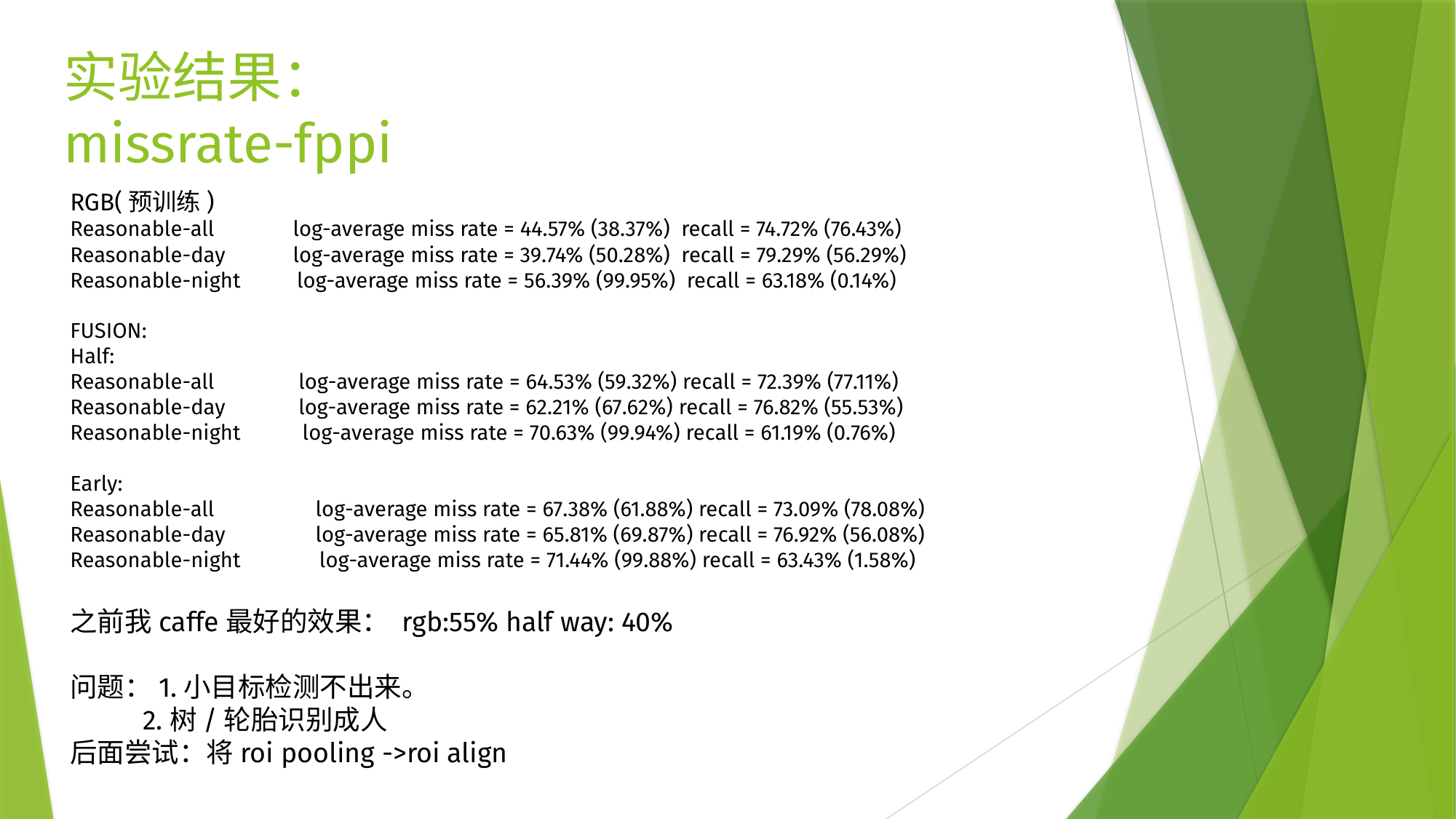

# 实验结果： missrate-fppi
RGB(预训练)
Reasonable-all              log-average miss rate = 44.57% (38.37%)  recall = 74.72% (76.43%)
Reasonable-day            log-average miss rate = 39.74% (50.28%)  recall = 79.29% (56.29%)
Reasonable-night          log-average miss rate = 56.39% (99.95%)  recall = 63.18% (0.14%)

FUSION:
Half:
Reasonable-all               log-average miss rate = 64.53% (59.32%) recall = 72.39% (77.11%)
Reasonable-day             log-average miss rate = 62.21% (67.62%) recall = 76.82% (55.53%)
Reasonable-night           log-average miss rate = 70.63% (99.94%) recall = 61.19% (0.76%)

Early:
Reasonable-all                  log-average miss rate = 67.38% (61.88%) recall = 73.09% (78.08%)
Reasonable-day                log-average miss rate = 65.81% (69.87%) recall = 76.92% (56.08%)
Reasonable-night              log-average miss rate = 71.44% (99.88%) recall = 63.43% (1.58%)

之前我caffe最好的效果： rgb:55% half way: 40%

问题：1.小目标检测不出来。
          2.树/轮胎识别成人
后面尝试：将roi pooling ->roi align